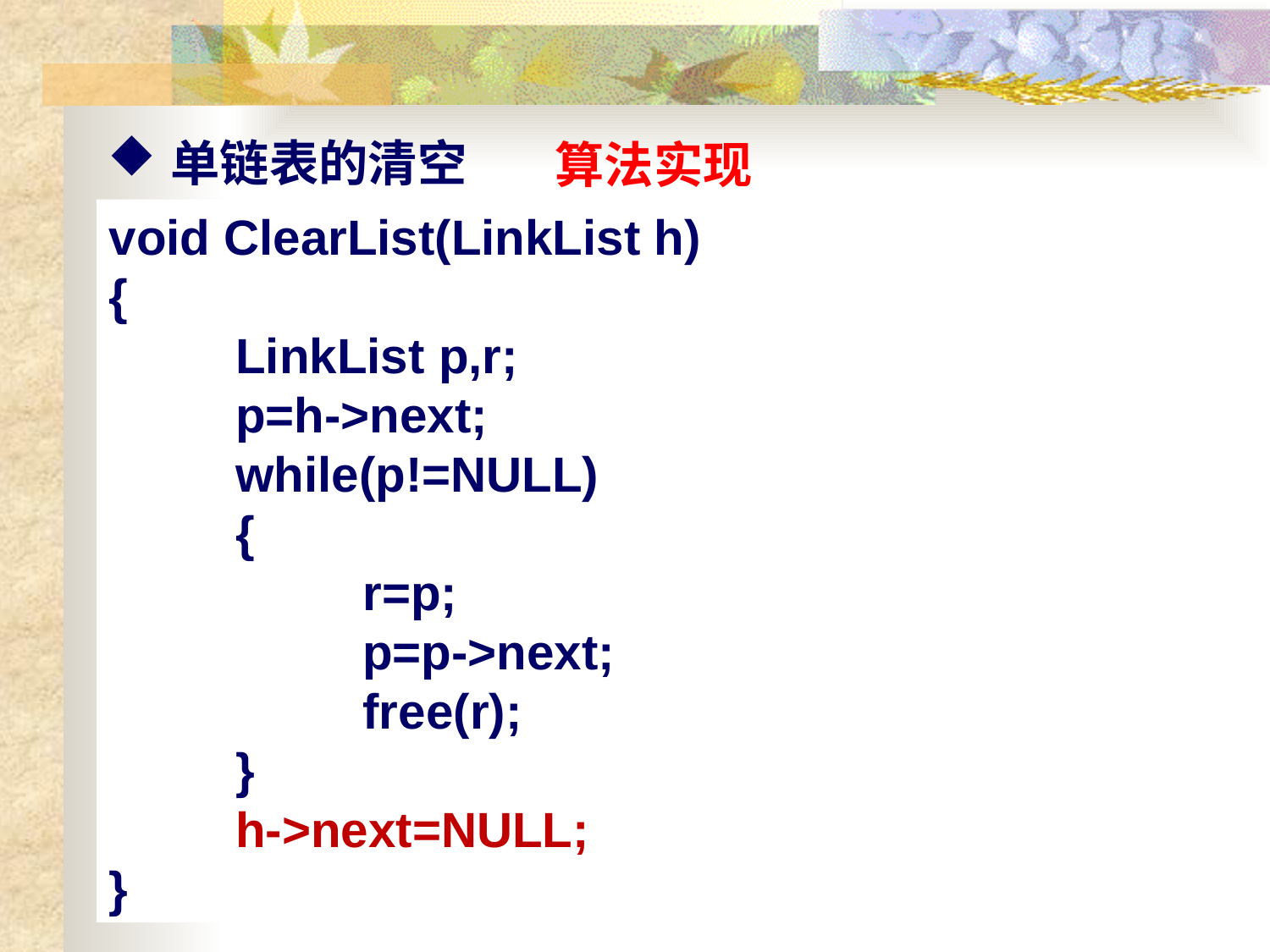

单链表的清空
算法实现
void ClearList(LinkList h)
{
	LinkList p,r;
	p=h->next;
	while(p!=NULL)
	{
		r=p;
		p=p->next;
		free(r);
	}
	h->next=NULL;
}
26